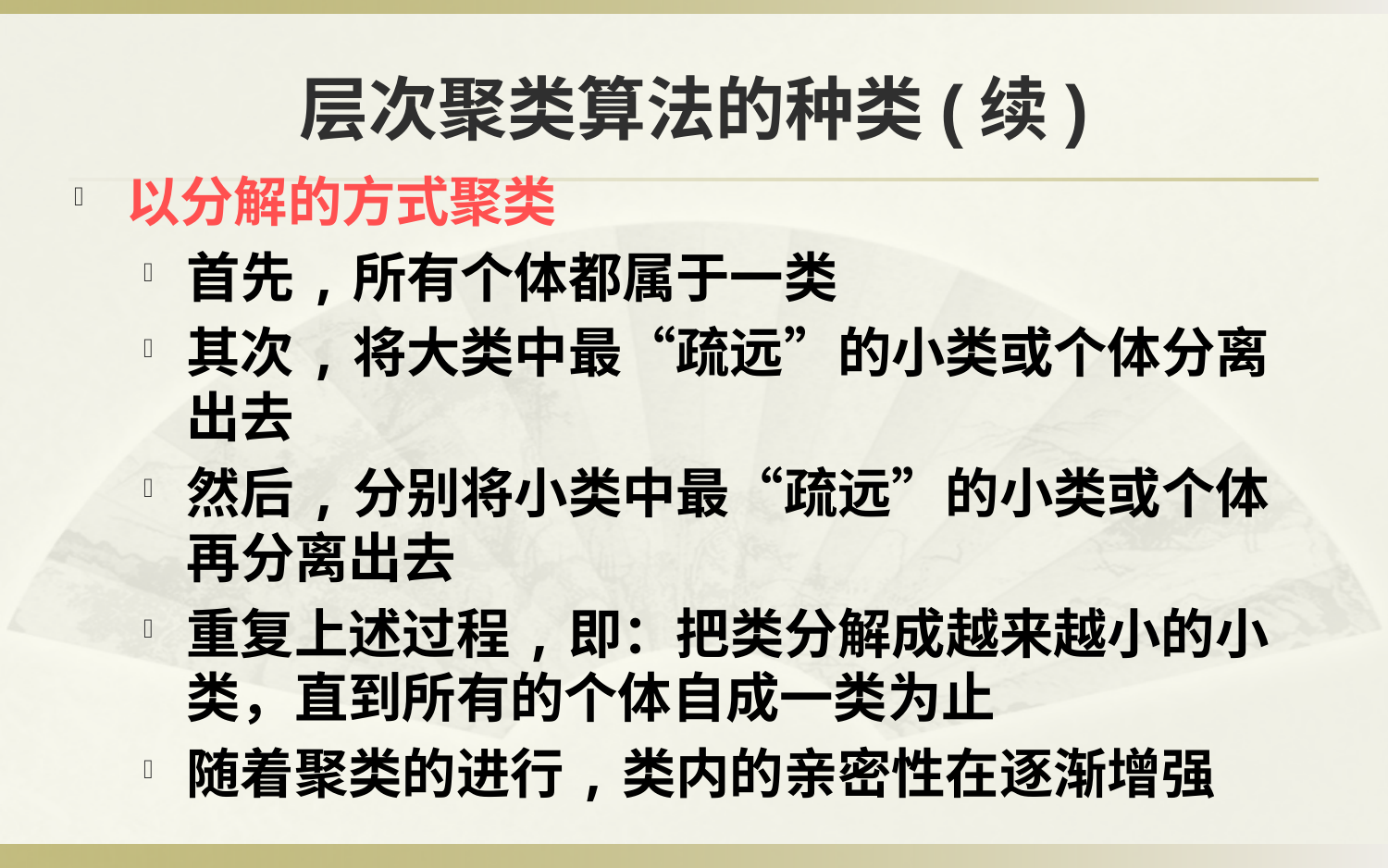

层次聚类算法的种类(续)
以分解的方式聚类
首先,所有个体都属于一类
其次,将大类中最“疏远”的小类或个体分离出去
然后,分别将小类中最“疏远”的小类或个体再分离出去
重复上述过程,即：把类分解成越来越小的小类，直到所有的个体自成一类为止
随着聚类的进行,类内的亲密性在逐渐增强